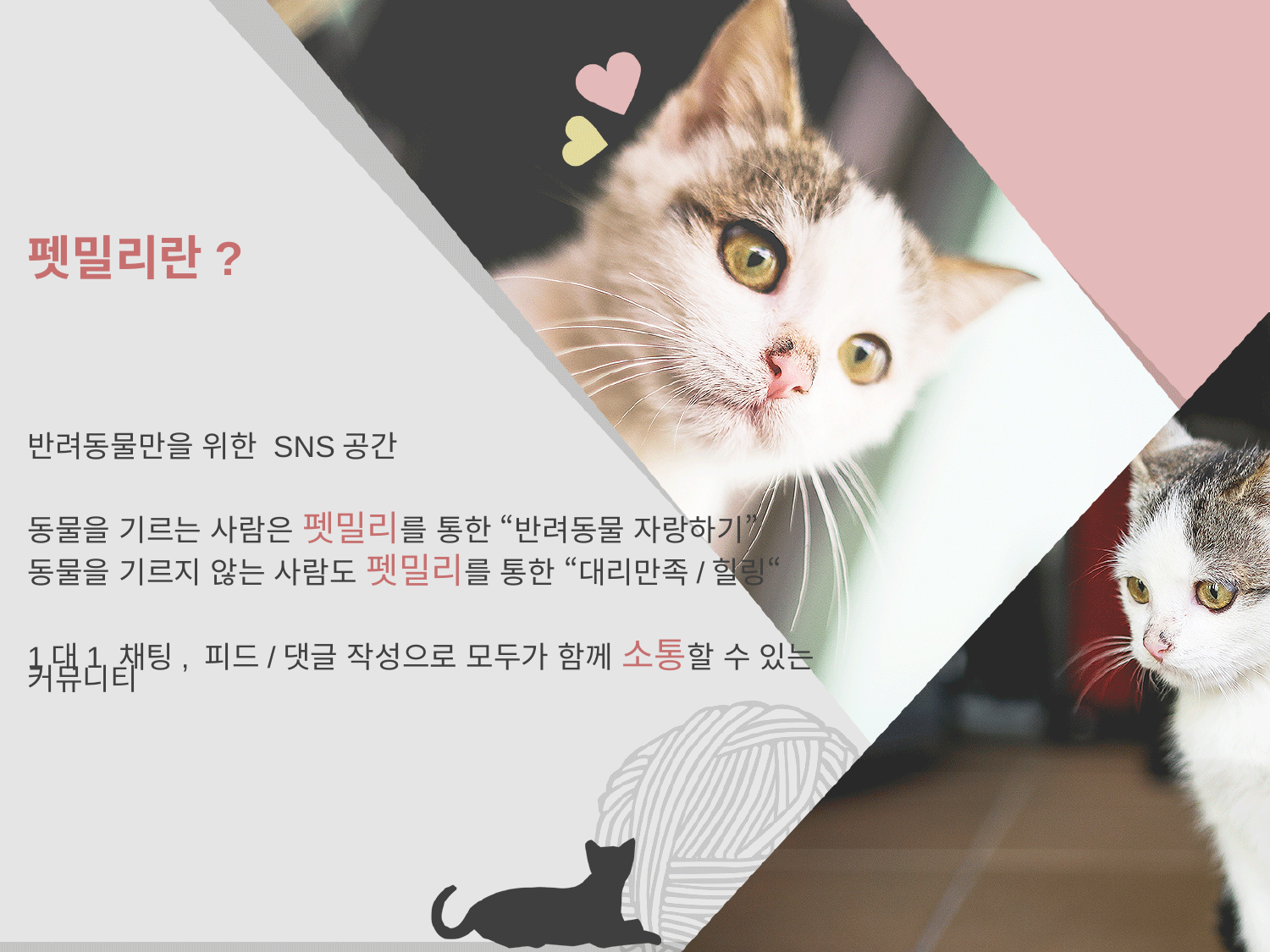

펫밀리란?
반려동물만을 위한 SNS공간

동물을 기르는 사람은 펫밀리를 통한 “반려동물 자랑하기”

동물을 기르지 않는 사람도 펫밀리를 통한 “대리만족/힐링“

1대1 채팅, 피드/댓글 작성으로 모두가 함께 소통할 수 있는 커뮤니티